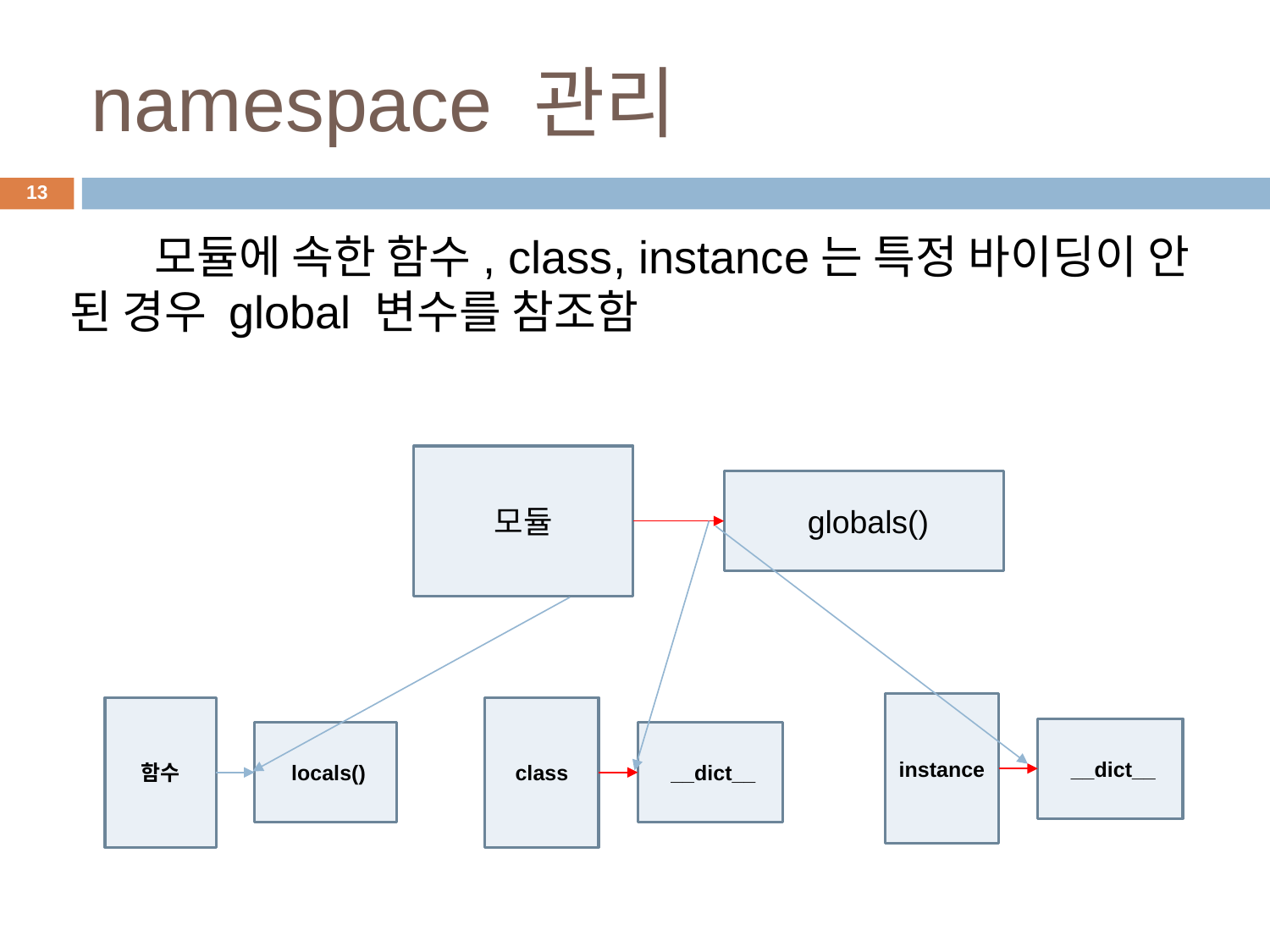

# namespace 관리
13
 모듈에 속한 함수, class, instance는 특정 바이딩이 안 된 경우 global 변수를 참조함

모듈

 globals()

instance

 __dict__

class

 __dict__

함수

 locals()